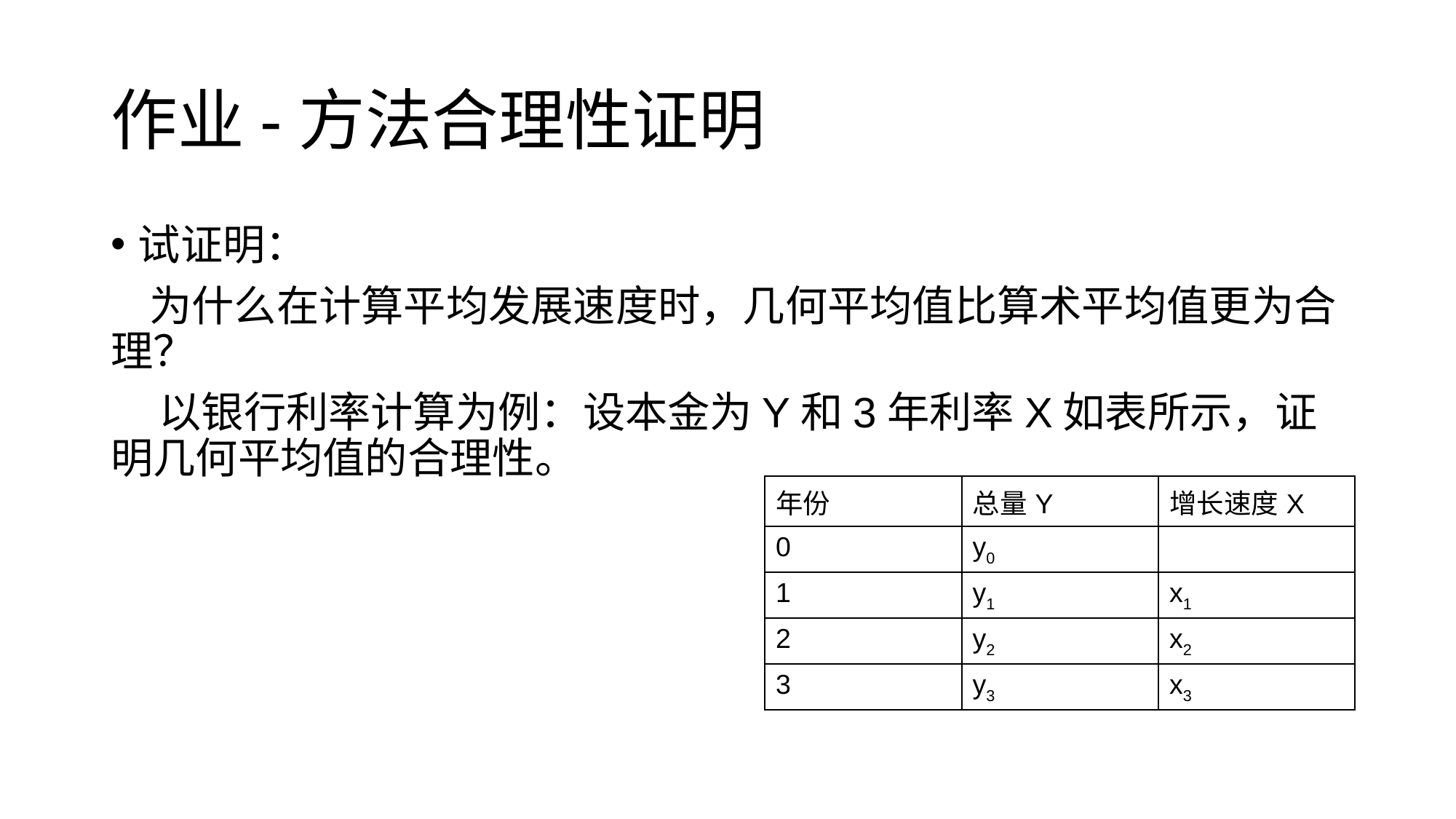

# 作业-方法合理性证明
试证明：
   为什么在计算平均发展速度时，几何平均值比算术平均值更为合理？
    以银行利率计算为例：设本金为Y和3年利率X如表所示，证明几何平均值的合理性。
| 年份 | 总量Y | 增长速度X |
| --- | --- | --- |
| 0 | y0 |  |
| 1 | y1 | x1 |
| 2 | y2 | x2 |
| 3 | y3 | x3 |